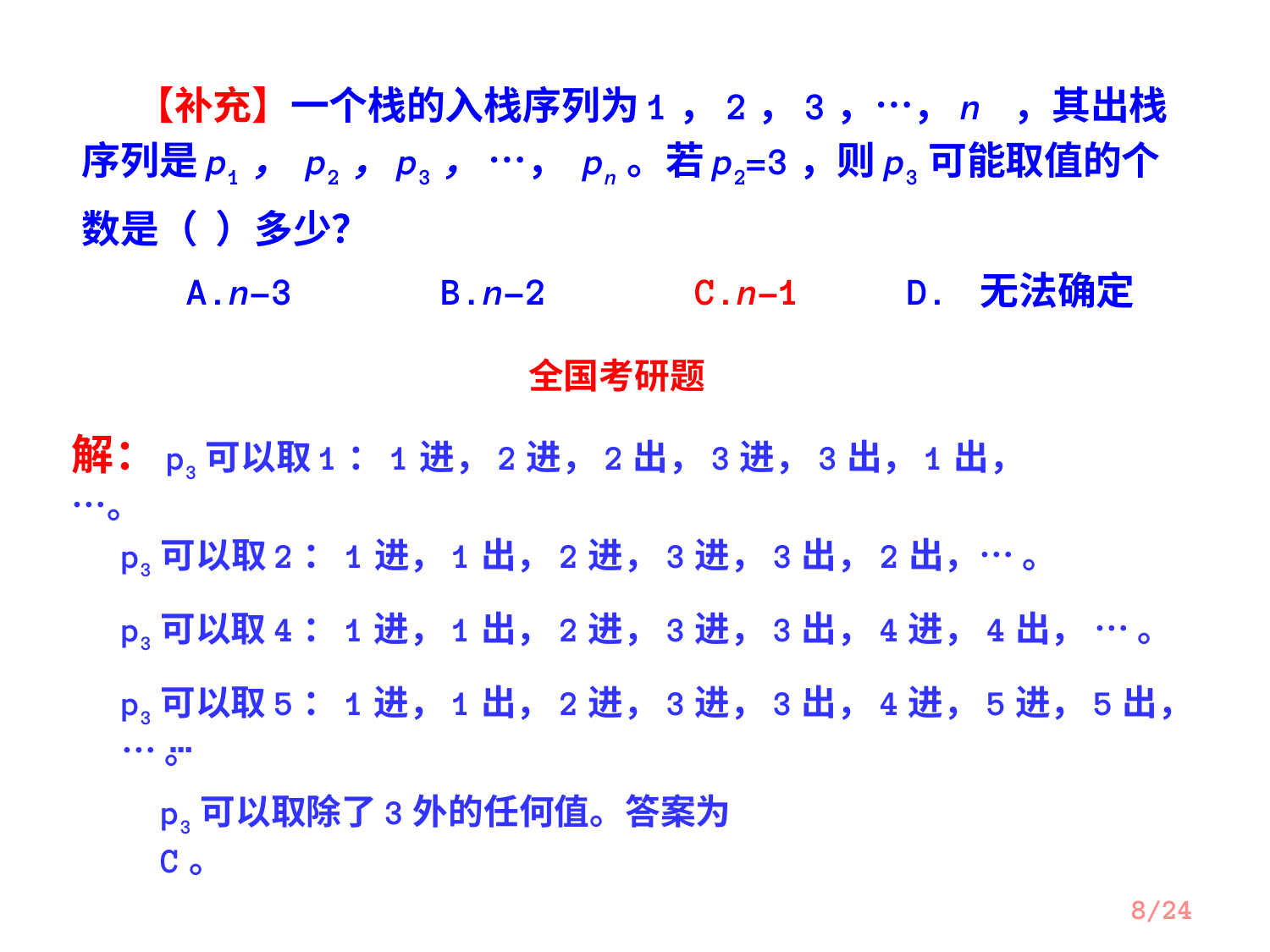

【补充】一个栈的入栈序列为1，2，3，…，n ，其出栈序列是p1， p2，p3， …， pn。若p2=3，则p3可能取值的个数是（  ）多少？
     A.n-3       B.n-2       C.n-1     D. 无法确定
全国考研题
解：p3可以取1：1进，2进，2出，3进，3出，1出，…。
p3可以取2：1进，1出，2进，3进，3出，2出，… 。
p3可以取4：1进，1出，2进，3进，3出，4进，4出， … 。
p3可以取5：1进，1出，2进，3进，3出，4进，5进，5出， … 。
…
p3可以取除了3外的任何值。答案为C。
8/24